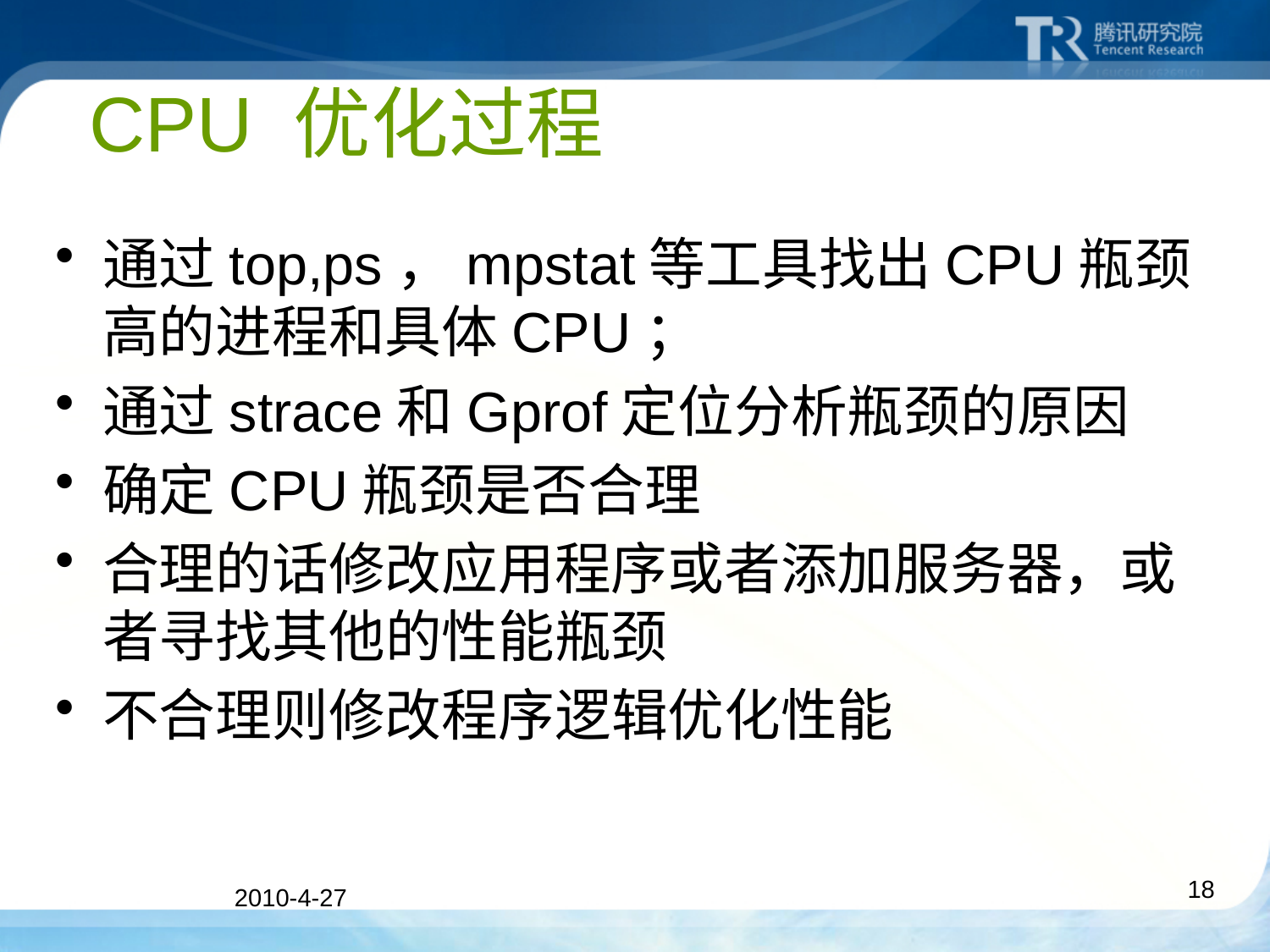

# CPU 优化过程
通过top,ps，mpstat等工具找出CPU瓶颈高的进程和具体CPU；
通过strace和Gprof定位分析瓶颈的原因
确定CPU瓶颈是否合理
合理的话修改应用程序或者添加服务器，或者寻找其他的性能瓶颈
不合理则修改程序逻辑优化性能
2010-4-27
18